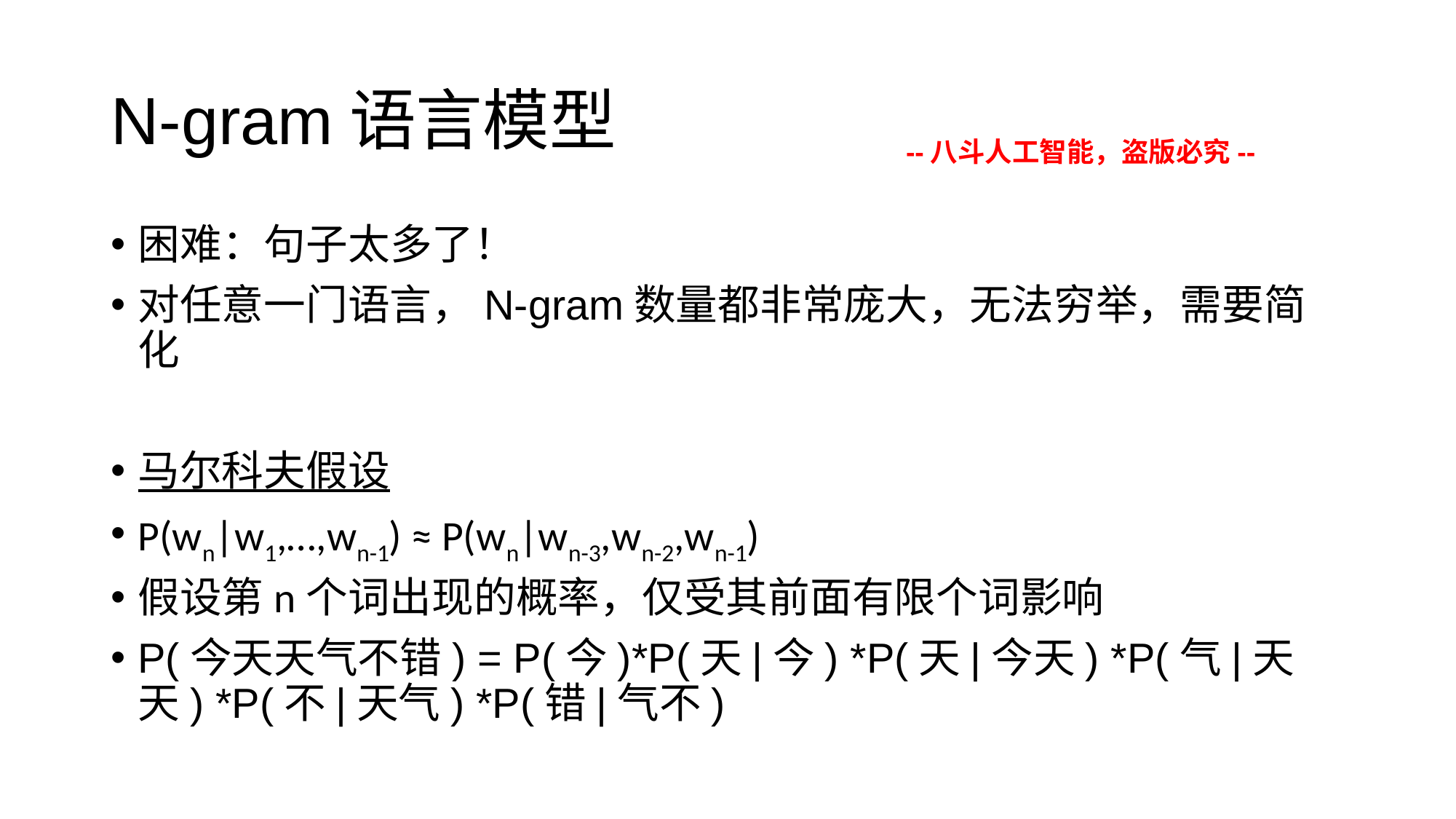

# N-gram语言模型
--八斗人工智能，盗版必究--
困难：句子太多了！
对任意一门语言，N-gram数量都非常庞大，无法穷举，需要简化

马尔科夫假设
P(wn|w1,…,wn-1) ≈ P(wn|wn-3,wn-2,wn-1)
假设第n个词出现的概率，仅受其前面有限个词影响
P(今天天气不错) = P(今)*P(天|今) *P(天|今天) *P(气|天天) *P(不|天气) *P(错|气不)